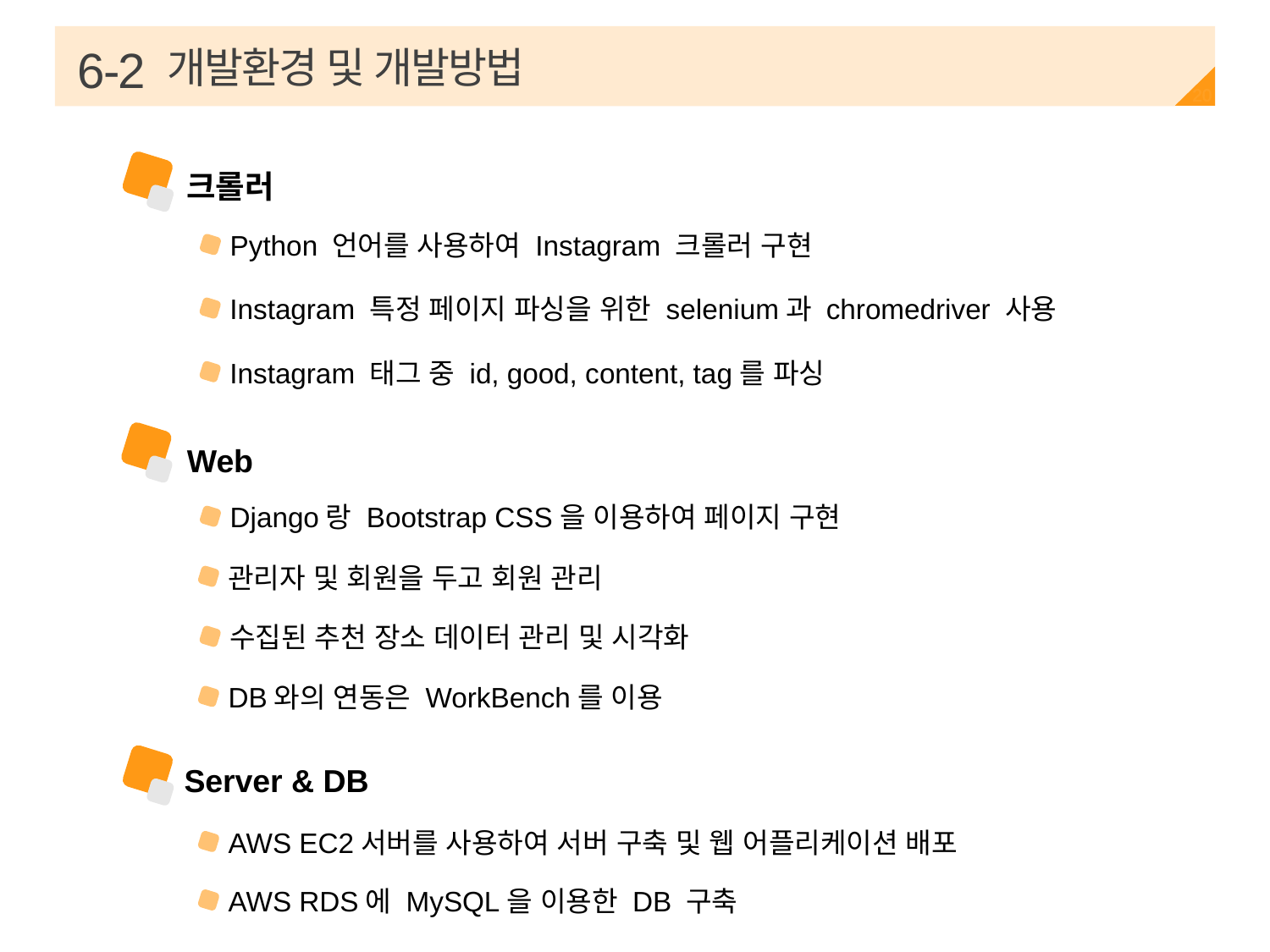

개발환경 및 개발방법
6-2
20

크롤러
Python 언어를 사용하여 Instagram 크롤러 구현

Instagram 특정 페이지 파싱을 위한 selenium과 chromedriver 사용

Instagram 태그 중 id, good, content, tag를 파싱

Web
Django랑 Bootstrap CSS을 이용하여 페이지 구현

관리자 및 회원을 두고 회원 관리

수집된 추천 장소 데이터 관리 및 시각화

DB와의 연동은 WorkBench를 이용

Server & DB
AWS EC2서버를 사용하여 서버 구축 및 웹 어플리케이션 배포

AWS RDS에 MySQL을 이용한 DB 구축